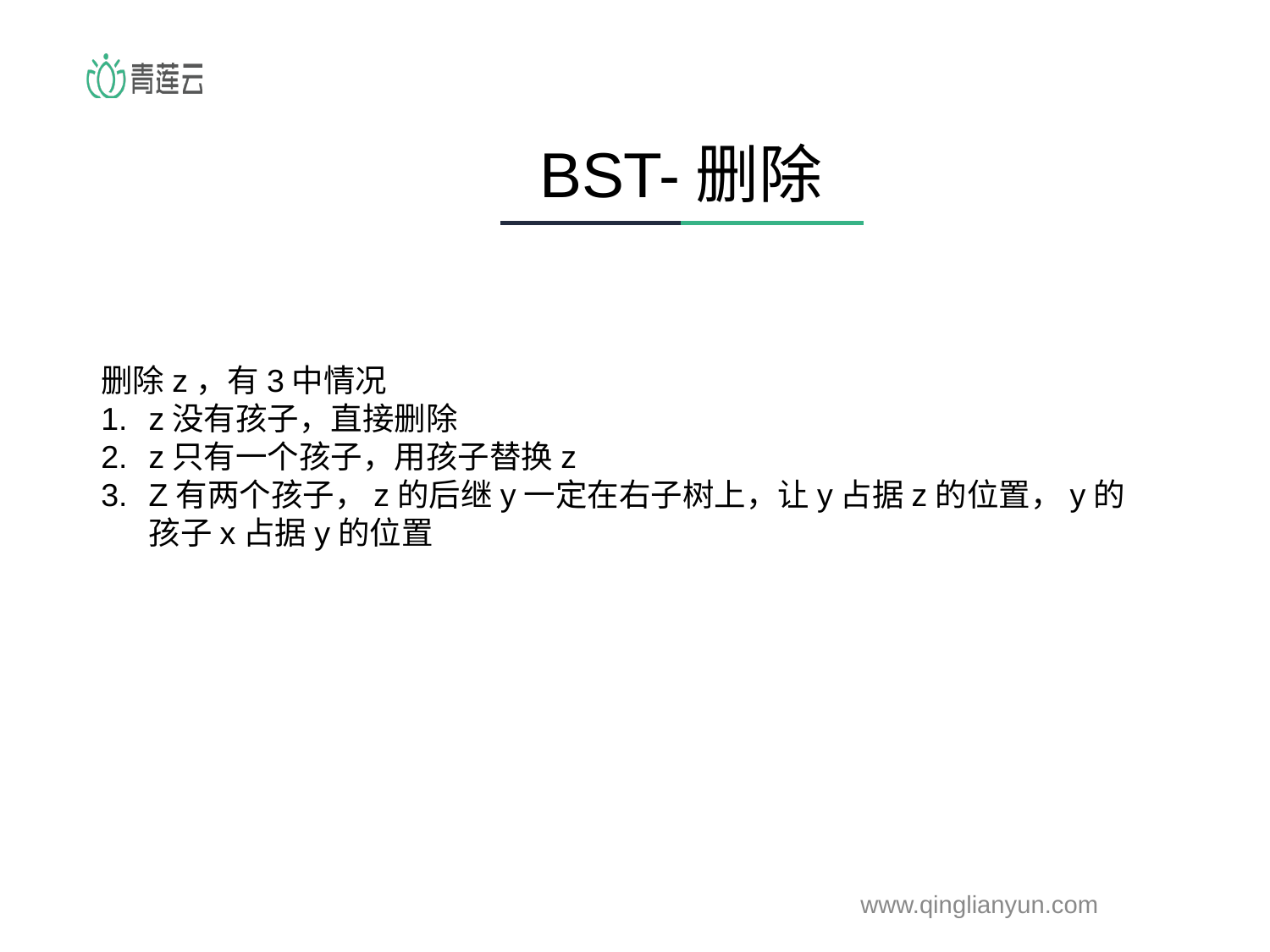

BST-删除
删除z，有3中情况
z没有孩子，直接删除
z只有一个孩子，用孩子替换z
Z有两个孩子，z的后继y一定在右子树上，让y占据z的位置，y的孩子x占据y的位置